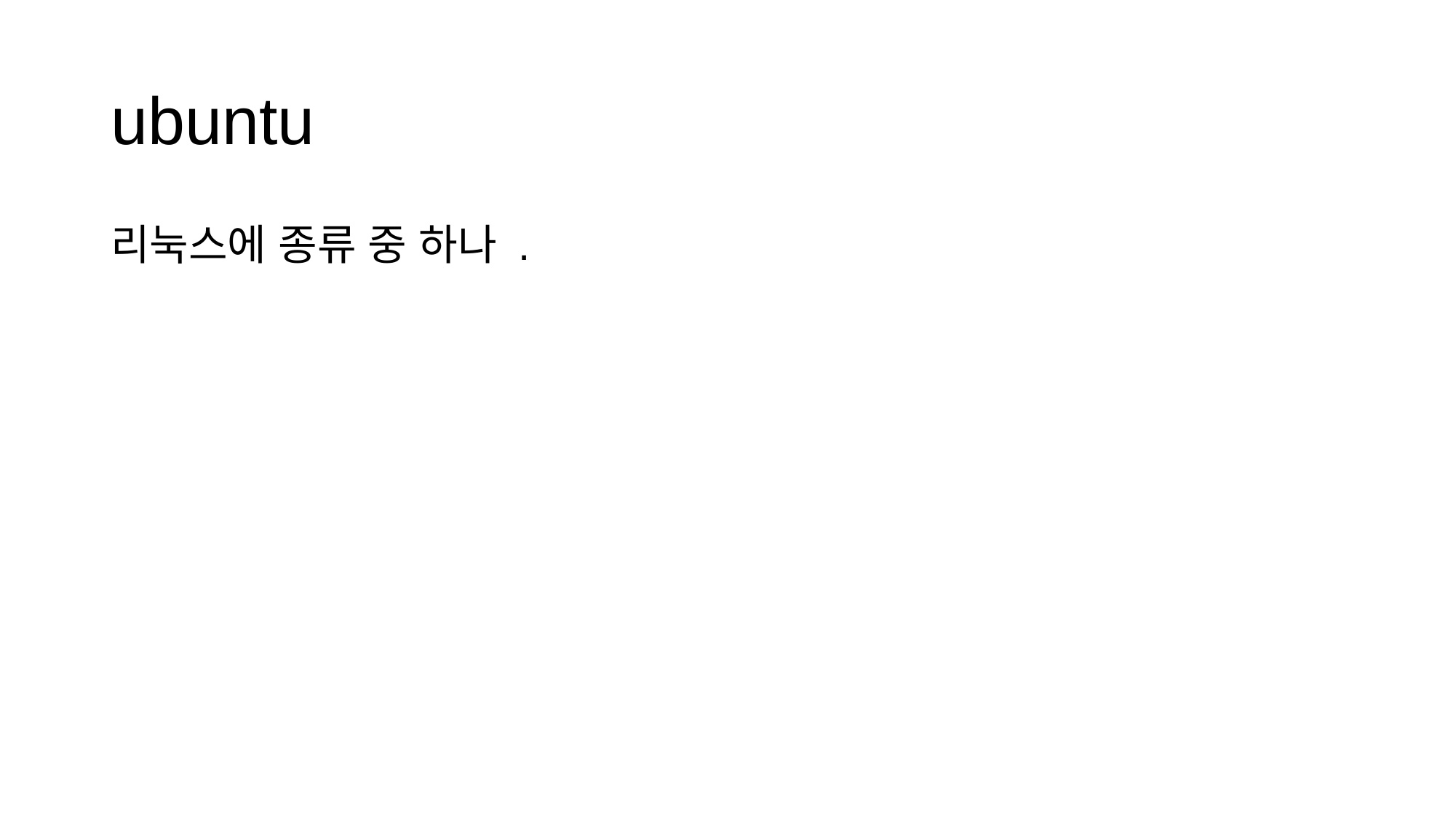

# ubuntu
리눅스에 종류 중 하나 .